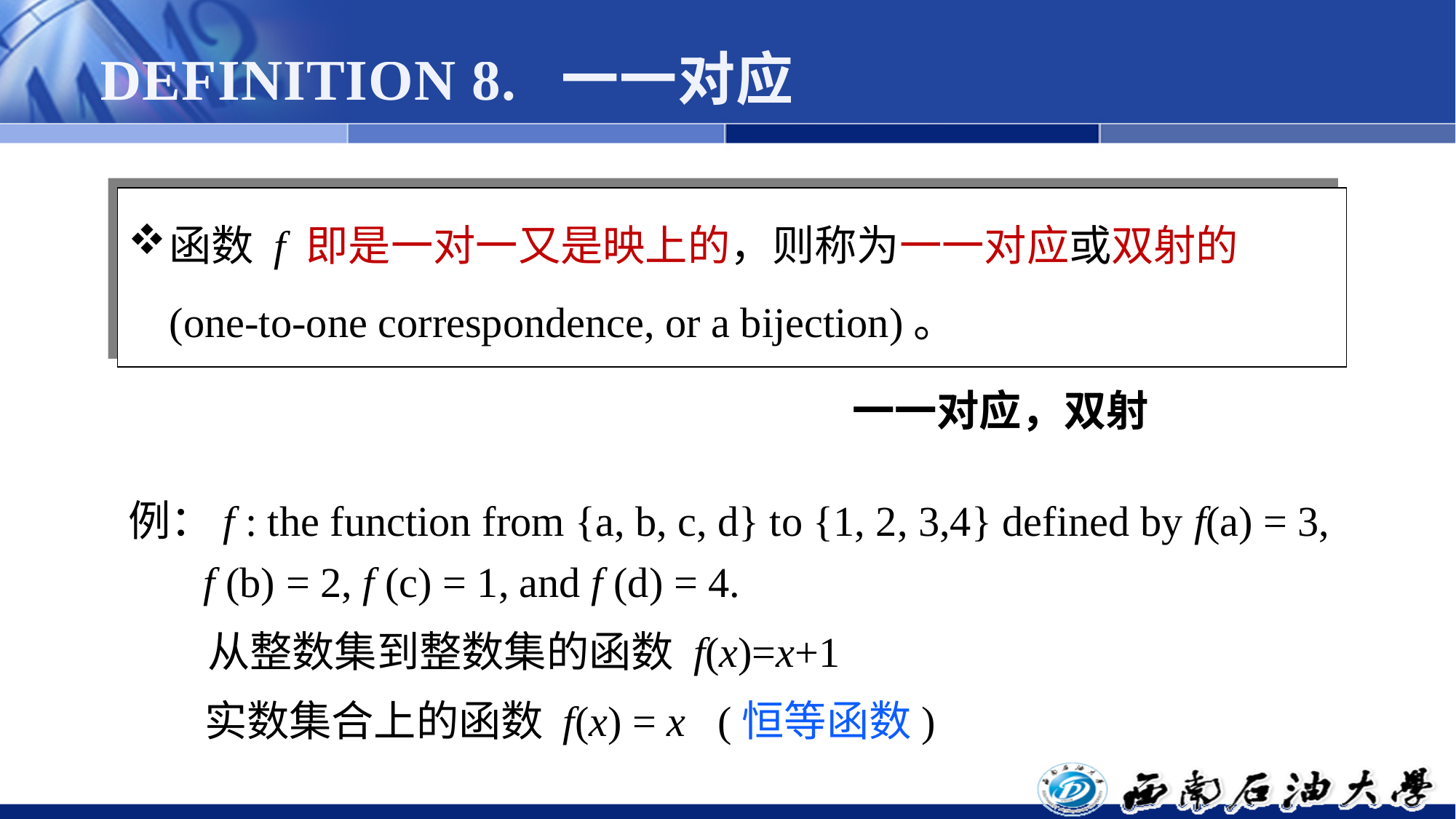

# DEFINITION 8.  一一对应
函数 f 即是一对一又是映上的，则称为一一对应或双射的(one-to-one correspondence, or a bijection)。
一一对应，双射
例：f : the function from {a, b, c, d} to {1, 2, 3,4} defined by f(a) = 3,   f (b) = 2, f (c) = 1, and f (d) = 4.
	   从整数集到整数集的函数 f(x)=x+1
       实数集合上的函数 f(x) = x   (恒等函数)